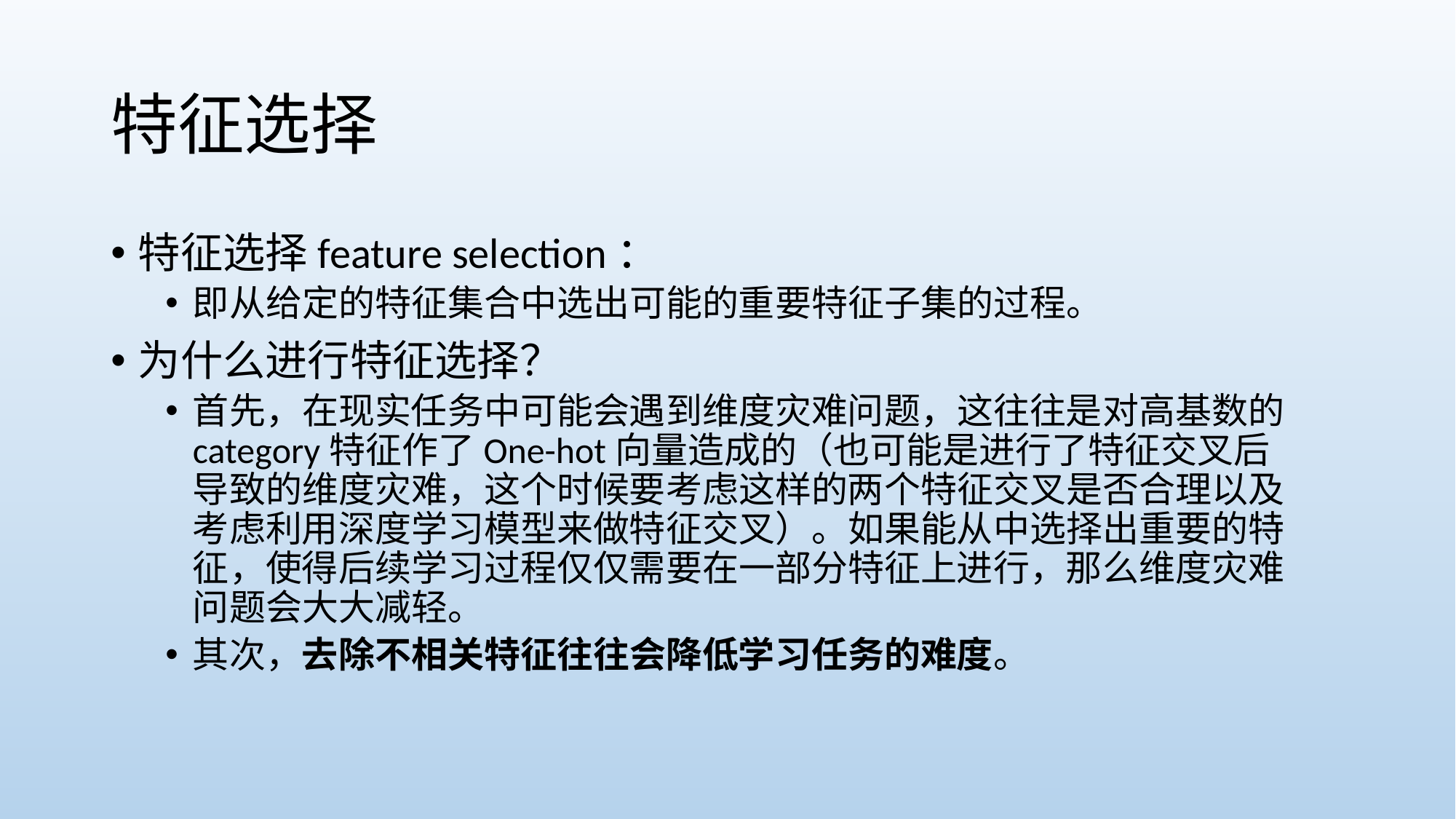

# 特征选择
特征选择feature selection：
即从给定的特征集合中选出可能的重要特征子集的过程。
为什么进行特征选择？
首先，在现实任务中可能会遇到维度灾难问题，这往往是对高基数的category特征作了One-hot向量造成的（也可能是进行了特征交叉后导致的维度灾难，这个时候要考虑这样的两个特征交叉是否合理以及考虑利用深度学习模型来做特征交叉）。如果能从中选择出重要的特征，使得后续学习过程仅仅需要在一部分特征上进行，那么维度灾难问题会大大减轻。
其次，去除不相关特征往往会降低学习任务的难度。